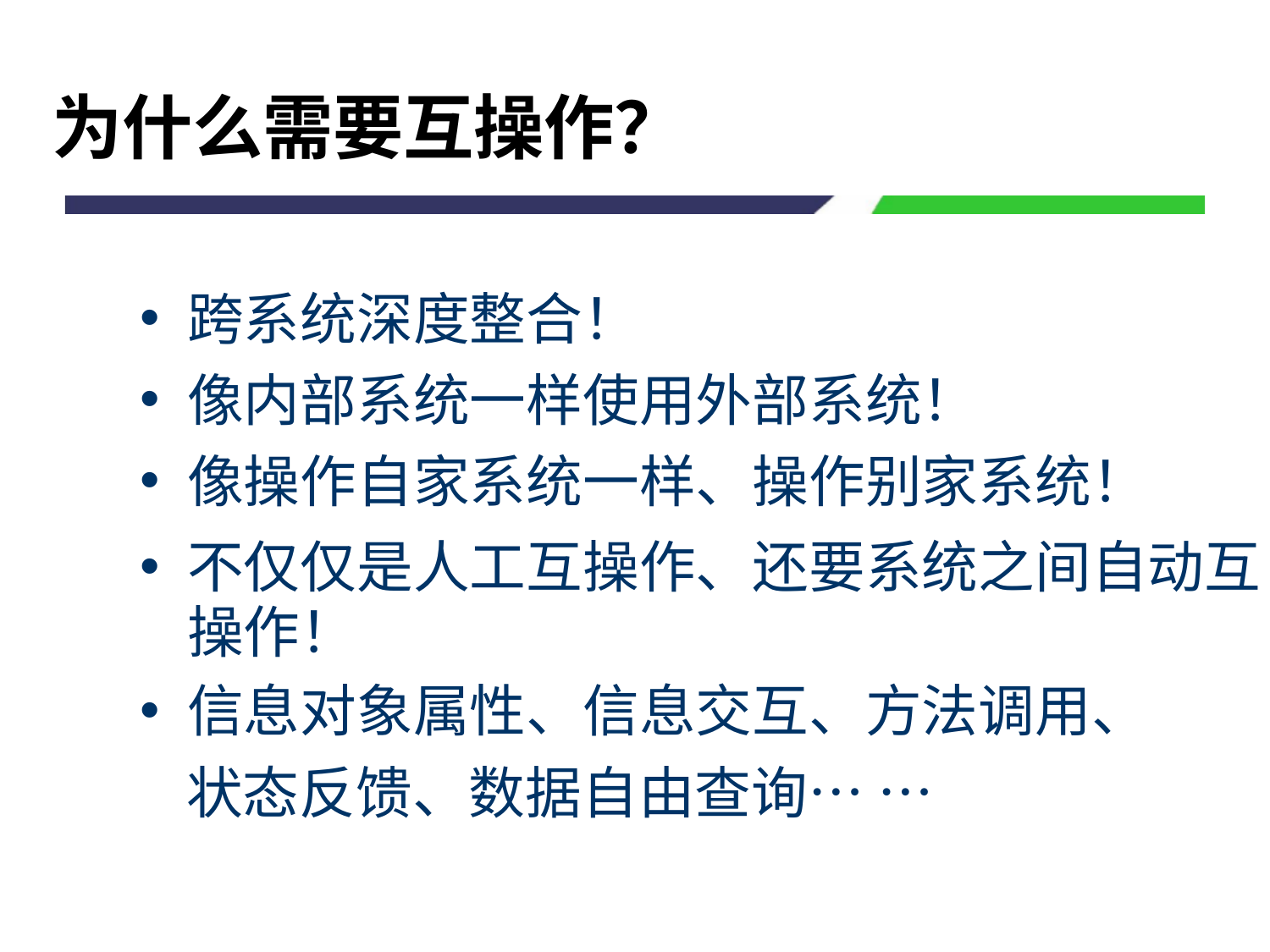

# 为什么需要互操作？
跨系统深度整合！
像内部系统一样使用外部系统！
像操作自家系统一样、操作别家系统！
不仅仅是人工互操作、还要系统之间自动互 操作！
信息对象属性、信息交互、方法调用、
状态反馈、数据自由查询… …